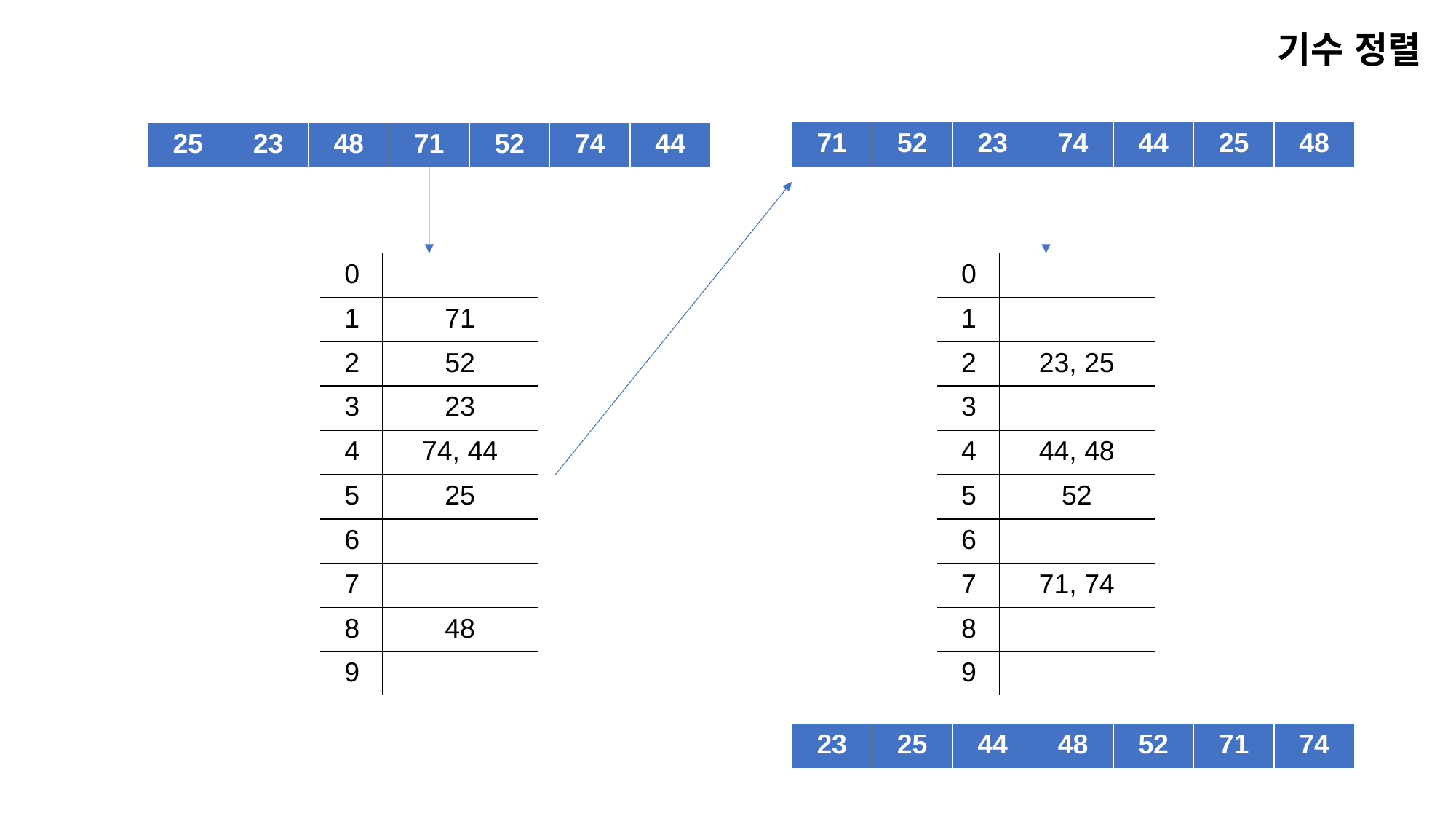

기수 정렬
| 71 | 52 | 23 | 74 | 44 | 25 | 48 |
| --- | --- | --- | --- | --- | --- | --- |
| 25 | 23 | 48 | 71 | 52 | 74 | 44 |
| --- | --- | --- | --- | --- | --- | --- |
| 0 |  |
| --- | --- |
| 1 | 71 |
| 2 | 52 |
| 3 | 23 |
| 4 | 74, 44 |
| 5 | 25 |
| 6 |  |
| 7 |  |
| 8 | 48 |
| 9 |  |
| 0 |  |
| --- | --- |
| 1 |  |
| 2 | 23, 25 |
| 3 |  |
| 4 | 44, 48 |
| 5 | 52 |
| 6 |  |
| 7 | 71, 74 |
| 8 |  |
| 9 |  |
| 23 | 25 | 44 | 48 | 52 | 71 | 74 |
| --- | --- | --- | --- | --- | --- | --- |